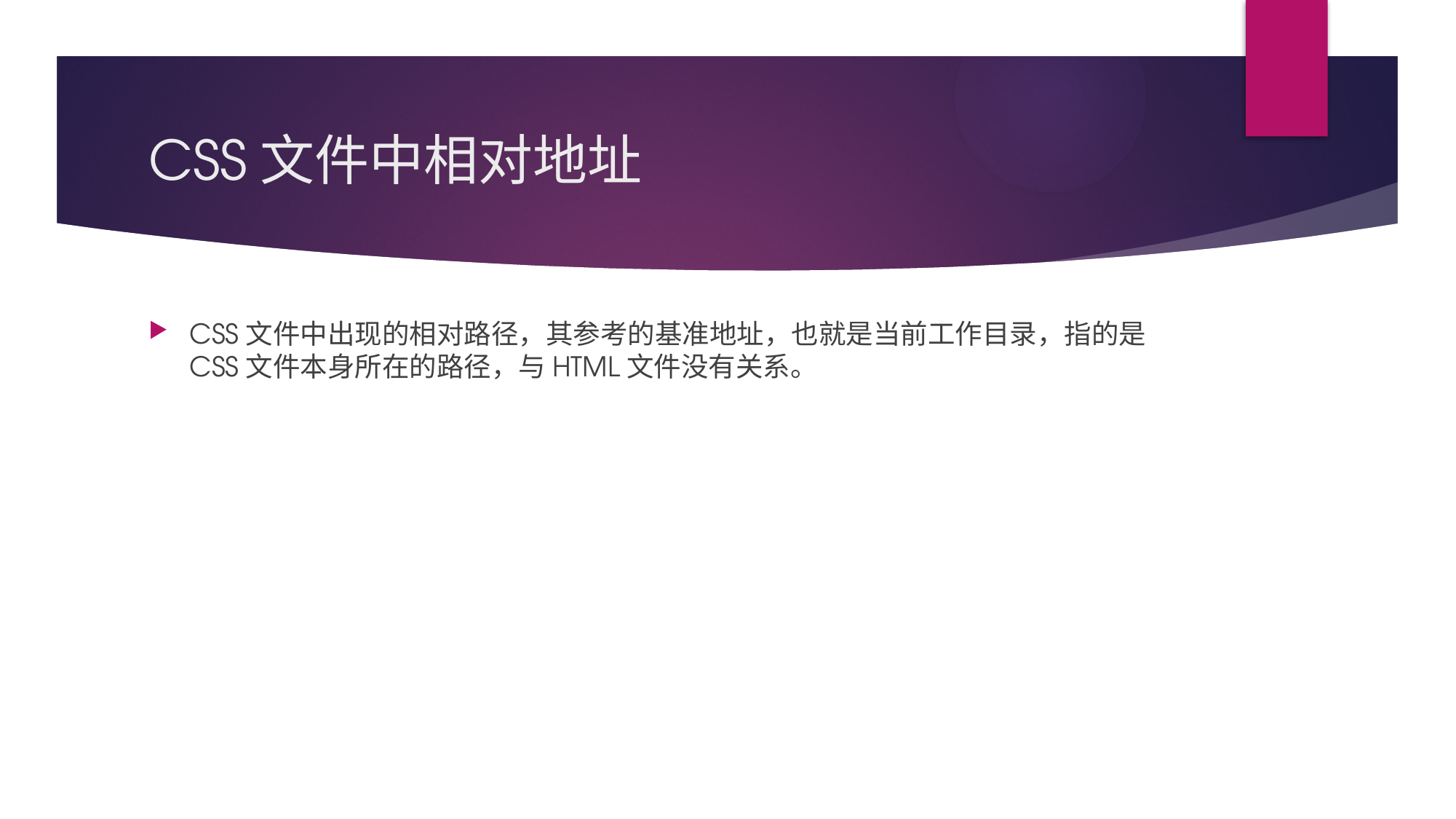

# CSS文件中相对地址
CSS文件中出现的相对路径，其参考的基准地址，也就是当前工作目录，指的是CSS文件本身所在的路径，与HTML文件没有关系。